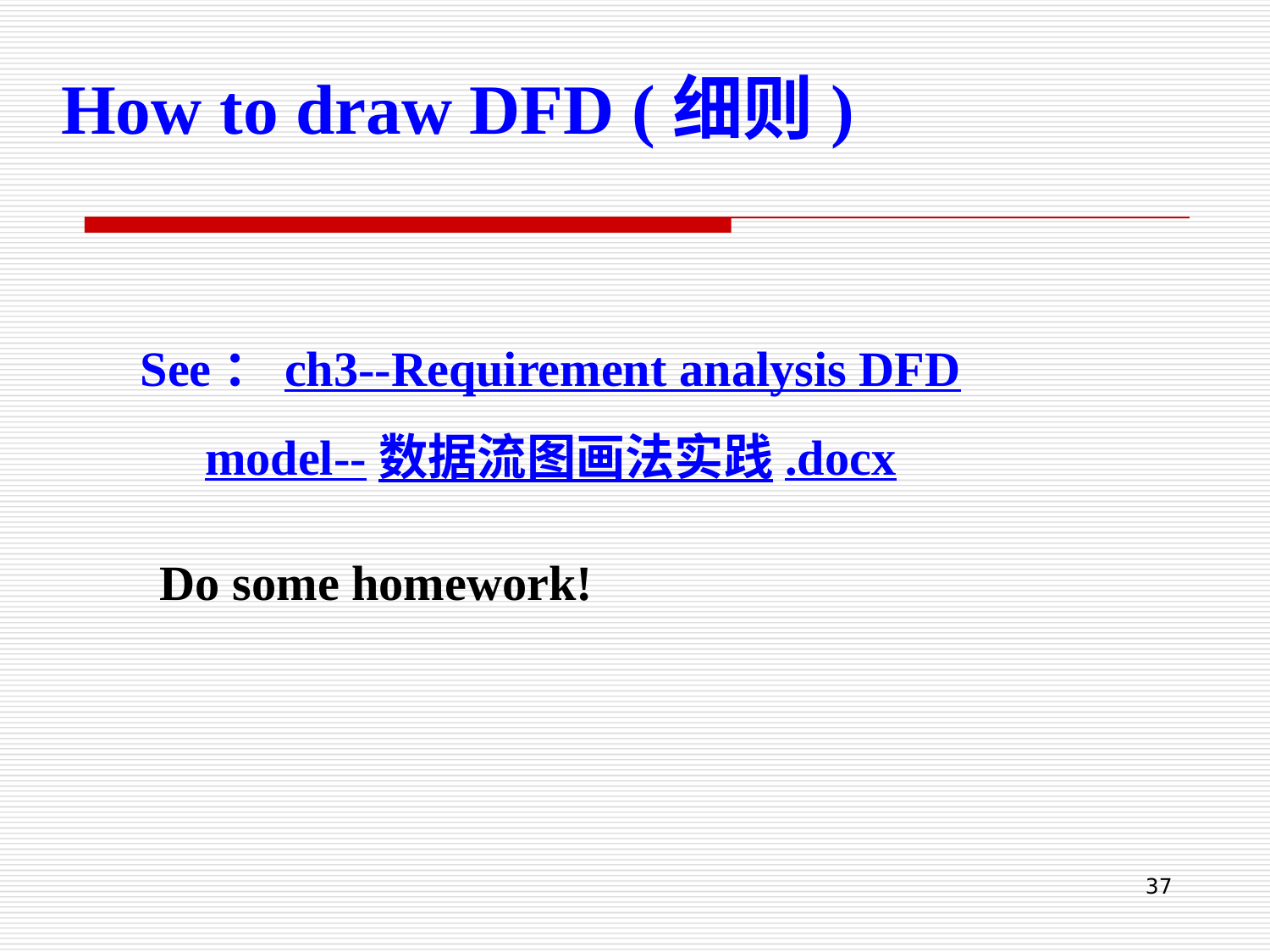

How to draw DFD (细则)
See：ch3--Requirement analysis DFD model--数据流图画法实践.docx
Do some homework!
37